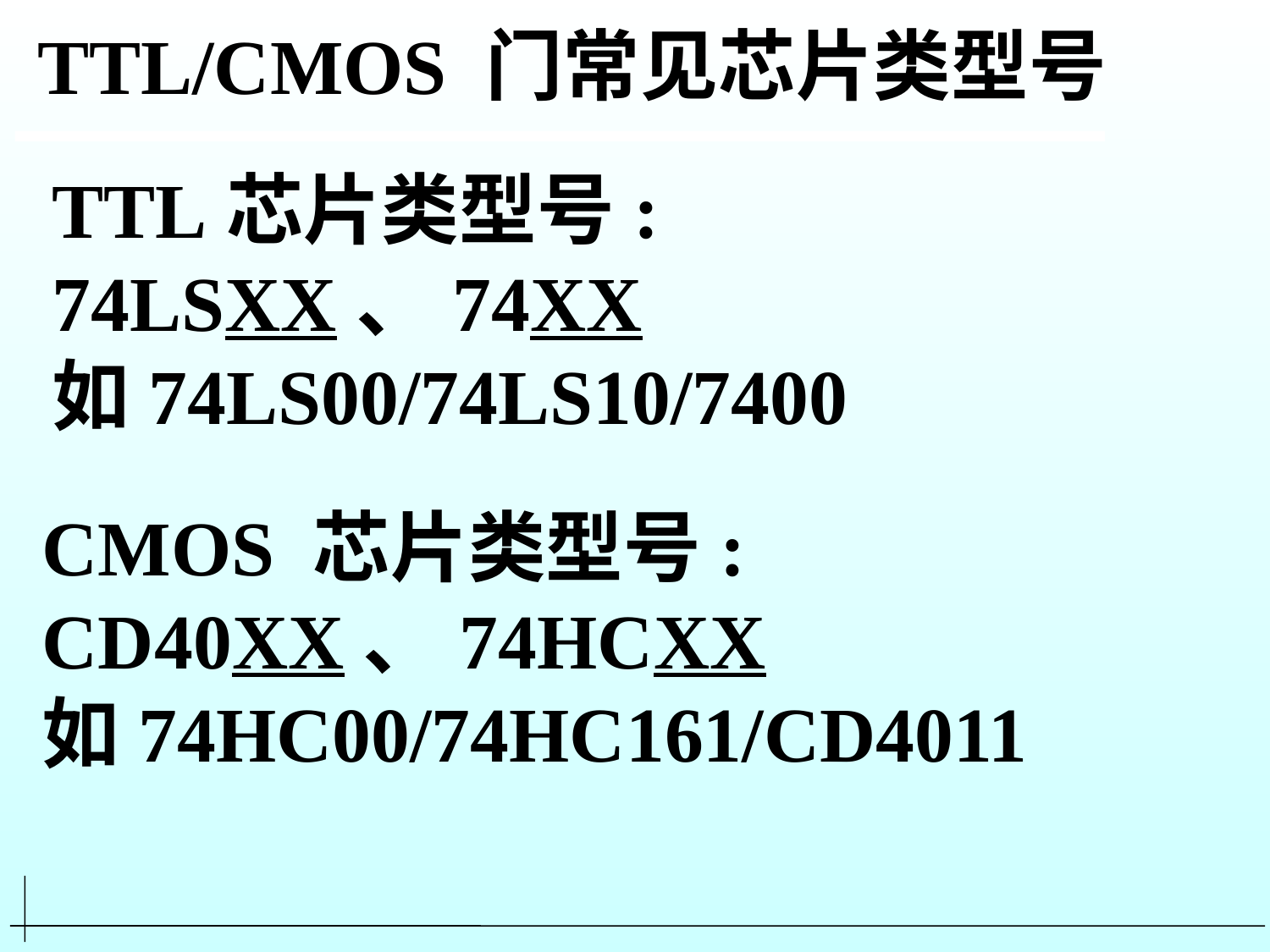

TTL/CMOS 门常见芯片类型号
TTL芯片类型号:
74LSXX、74XX
如74LS00/74LS10/7400
CMOS 芯片类型号:
CD40XX、74HCXX
如74HC00/74HC161/CD4011